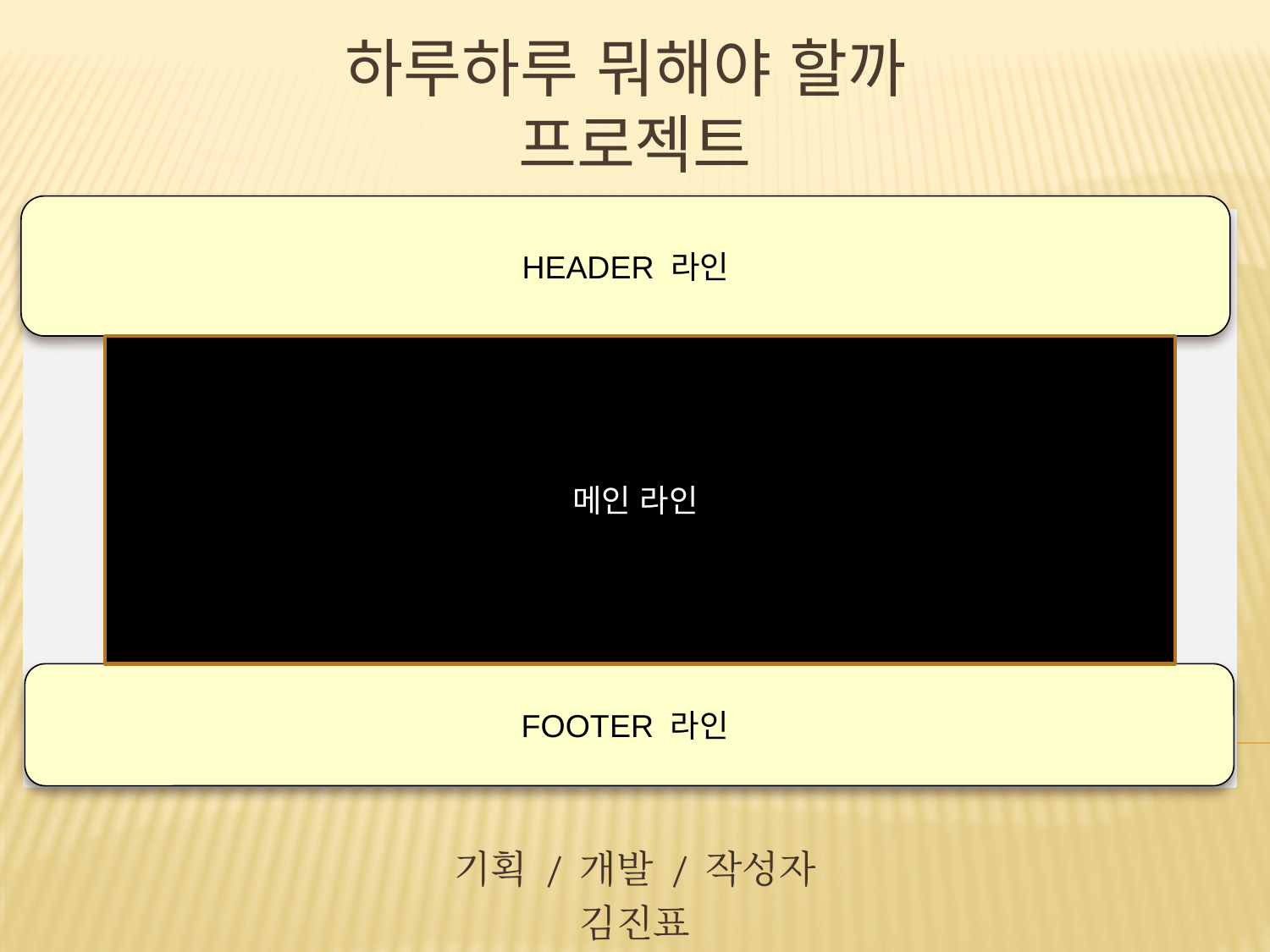

# 하루하루 뭐해야 할까 프로젝트
HEADER 라인

메인 라인
FOOTER 라인

기획 / 개발 / 작성자
김진표